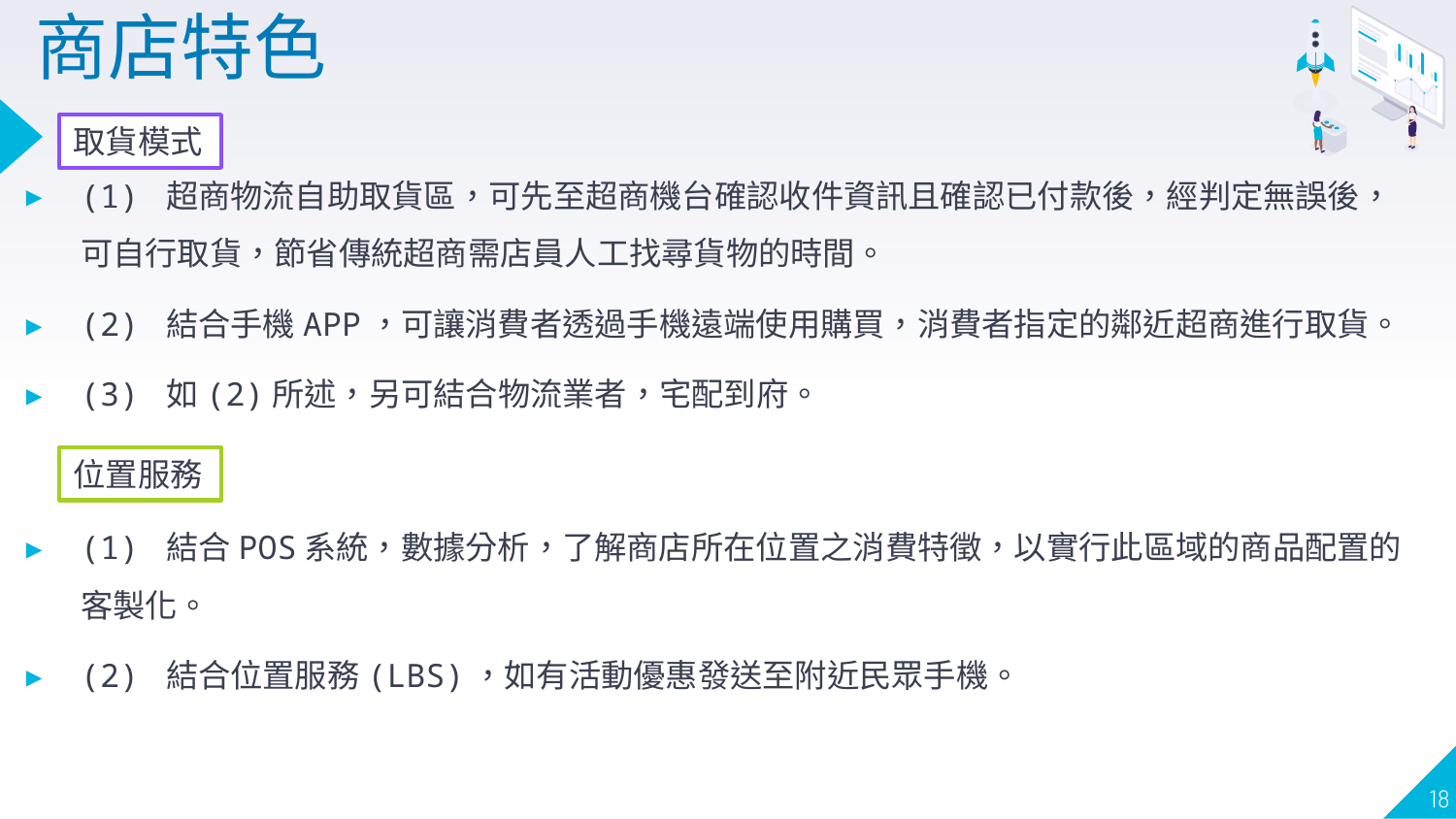

# 商店特色
取貨模式
(1) 超商物流自助取貨區，可先至超商機台確認收件資訊且確認已付款後，經判定無誤後，可自行取貨，節省傳統超商需店員人工找尋貨物的時間。
(2) 結合手機APP，可讓消費者透過手機遠端使用購買，消費者指定的鄰近超商進行取貨。
(3) 如(2)所述，另可結合物流業者，宅配到府。
位置服務
(1) 結合POS系統，數據分析，了解商店所在位置之消費特徵，以實行此區域的商品配置的客製化。
(2) 結合位置服務(LBS)，如有活動優惠發送至附近民眾手機。
18